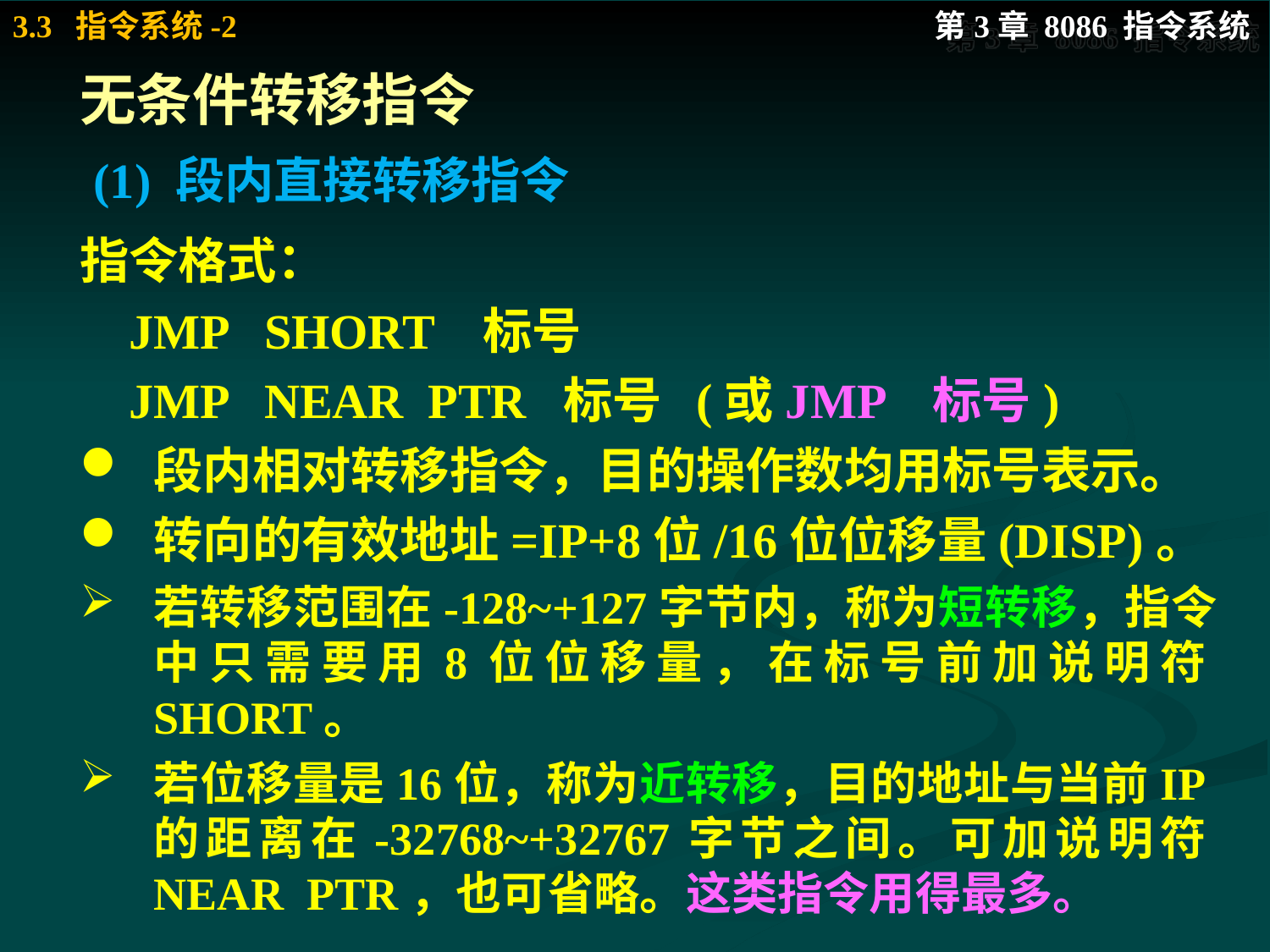

# 无条件转移指令
 (1) 段内直接转移指令
指令格式：
    JMP   SHORT   标号
    JMP   NEAR  PTR  标号  (或JMP   标号)
段内相对转移指令，目的操作数均用标号表示。
转向的有效地址=IP+8位/16位位移量(DISP)。
若转移范围在-128~+127字节内，称为短转移，指令中只需要用8位位移量，在标号前加说明符SHORT。
若位移量是16位，称为近转移，目的地址与当前IP的距离在-32768~+32767字节之间。可加说明符NEAR  PTR，也可省略。这类指令用得最多。